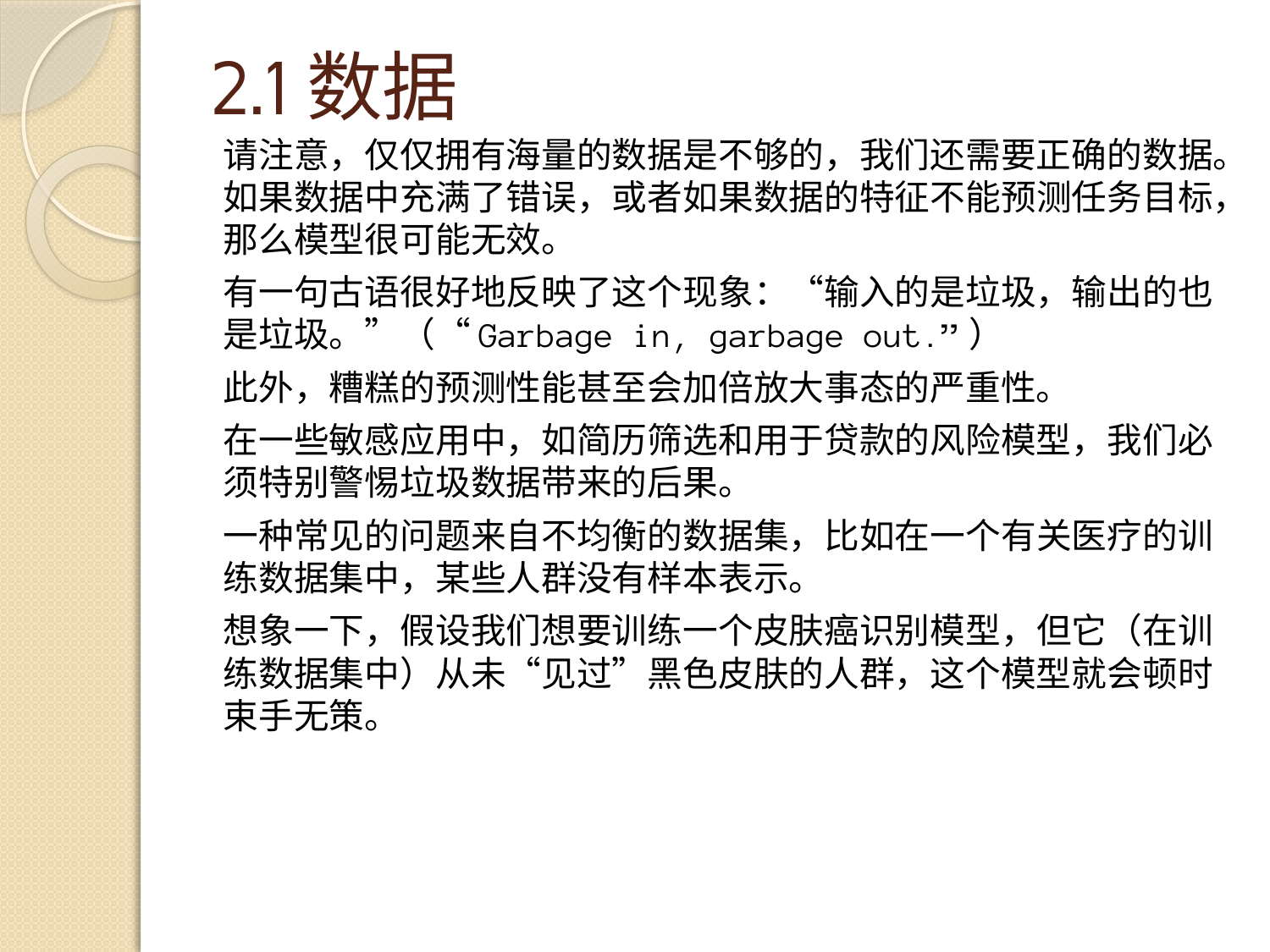

# 2.1数据
请注意，仅仅拥有海量的数据是不够的，我们还需要正确的数据。如果数据中充满了错误，或者如果数据的特征不能预测任务目标，那么模型很可能无效。
有一句古语很好地反映了这个现象：“输入的是垃圾，输出的也是垃圾。”（“Garbage in, garbage out.”）
此外，糟糕的预测性能甚至会加倍放大事态的严重性。
在一些敏感应用中，如简历筛选和用于贷款的风险模型，我们必须特别警惕垃圾数据带来的后果。
一种常见的问题来自不均衡的数据集，比如在一个有关医疗的训练数据集中，某些人群没有样本表示。
想象一下，假设我们想要训练一个皮肤癌识别模型，但它（在训练数据集中）从未“见过”黑色皮肤的人群，这个模型就会顿时束手无策。